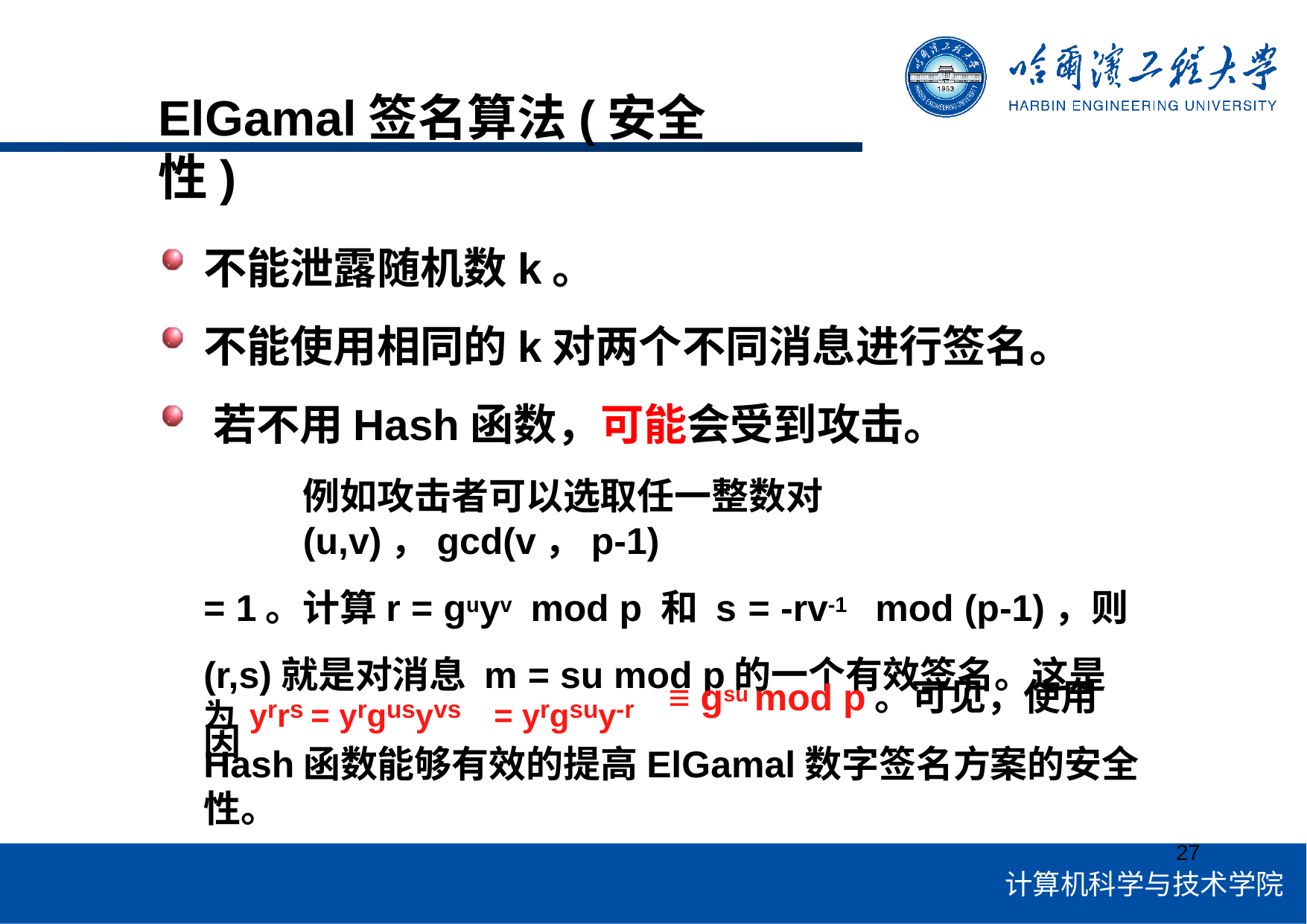

# ElGamal签名算法(安全性)
不能泄露随机数k。
不能使用相同的k对两个不同消息进行签名。 若不用Hash函数，可能会受到攻击。
例如攻击者可以选取任一整数对(u,v)，gcd(v，p-1)
= 1。计算r = guyv	mod p 和 s = -rv-1	mod (p-1)，则 (r,s)就是对消息 m = su mod p的一个有效签名。这是因

为yrrs = yrgusyvs	= yrgsuy-r
≡ gsu mod p。可见，使用
Hash函数能够有效的提高ElGamal数字签名方案的安全性。
27